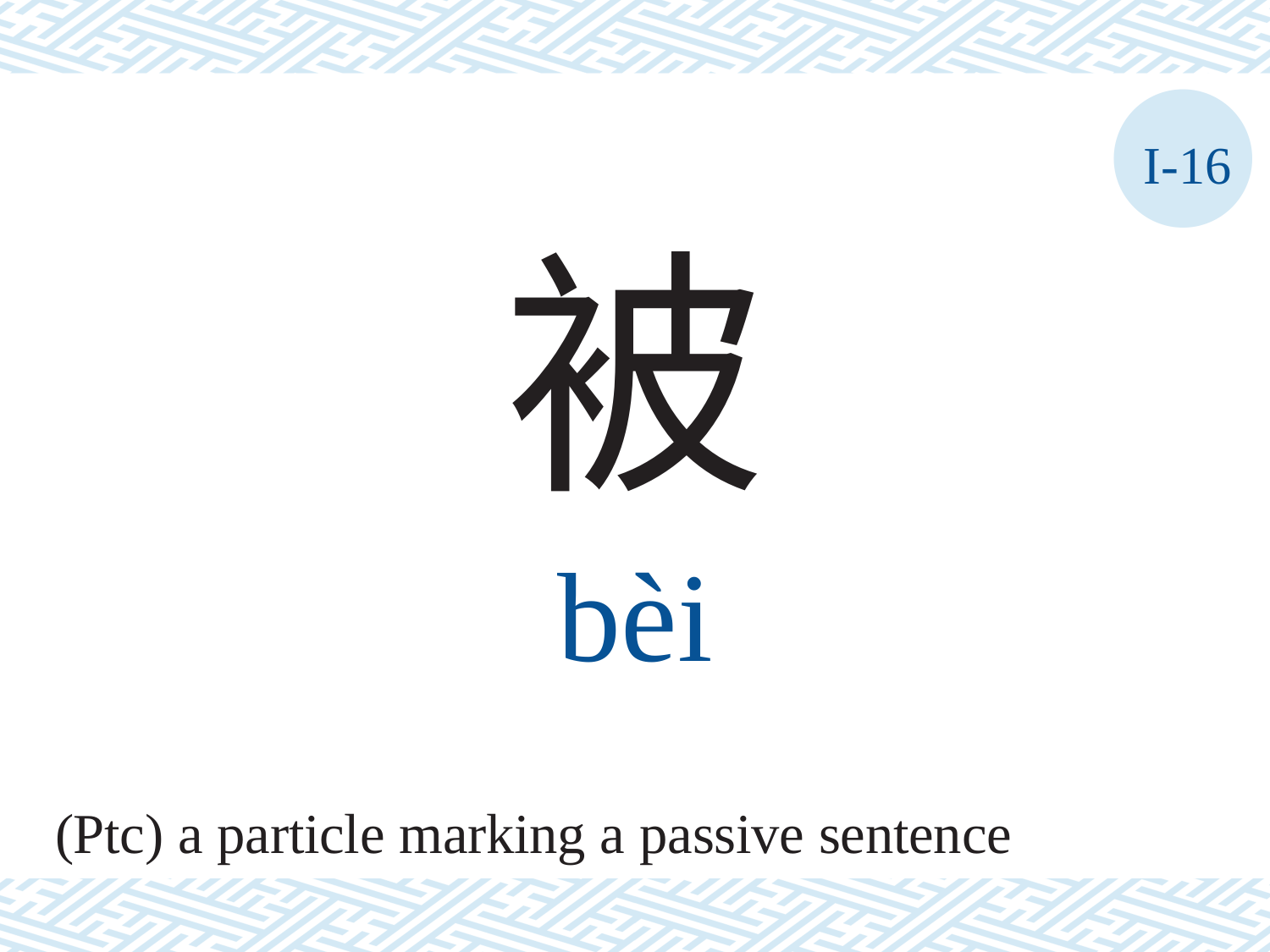

I-16
被
bèi
(Ptc) a particle marking a passive sentence